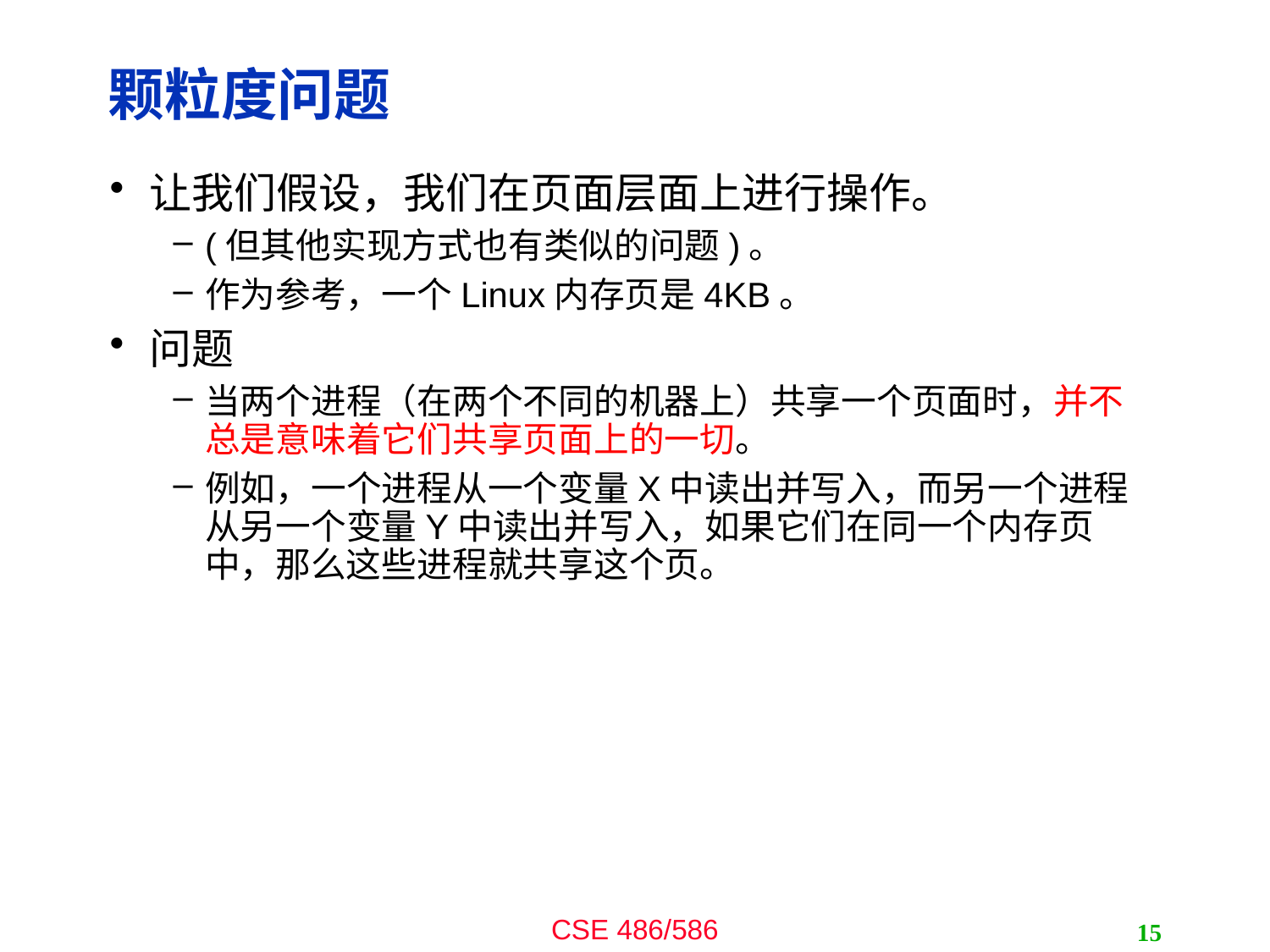

# 颗粒度问题
让我们假设，我们在页面层面上进行操作。
(但其他实现方式也有类似的问题)。
作为参考，一个Linux内存页是4KB。
问题
当两个进程（在两个不同的机器上）共享一个页面时，并不总是意味着它们共享页面上的一切。
例如，一个进程从一个变量X中读出并写入，而另一个进程从另一个变量Y中读出并写入，如果它们在同一个内存页中，那么这些进程就共享这个页。
15